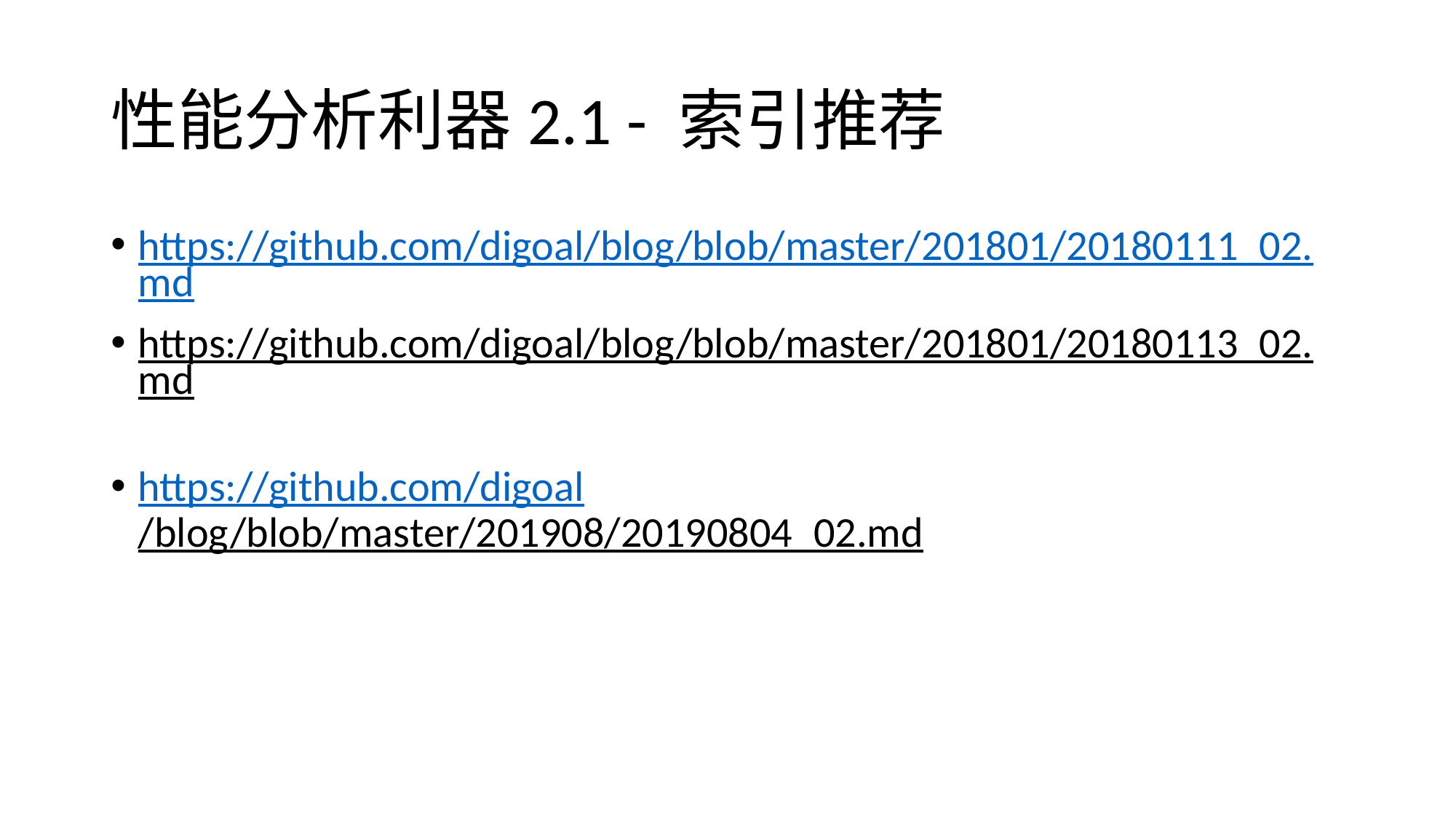

# 性能分析利器2.1 - 索引推荐
https://github.com/digoal/blog/blob/master/201801/20180111_02.md
https://github.com/digoal/blog/blob/master/201801/20180113_02.md
https://github.com/digoal/blog/blob/master/201908/20190804_02.md